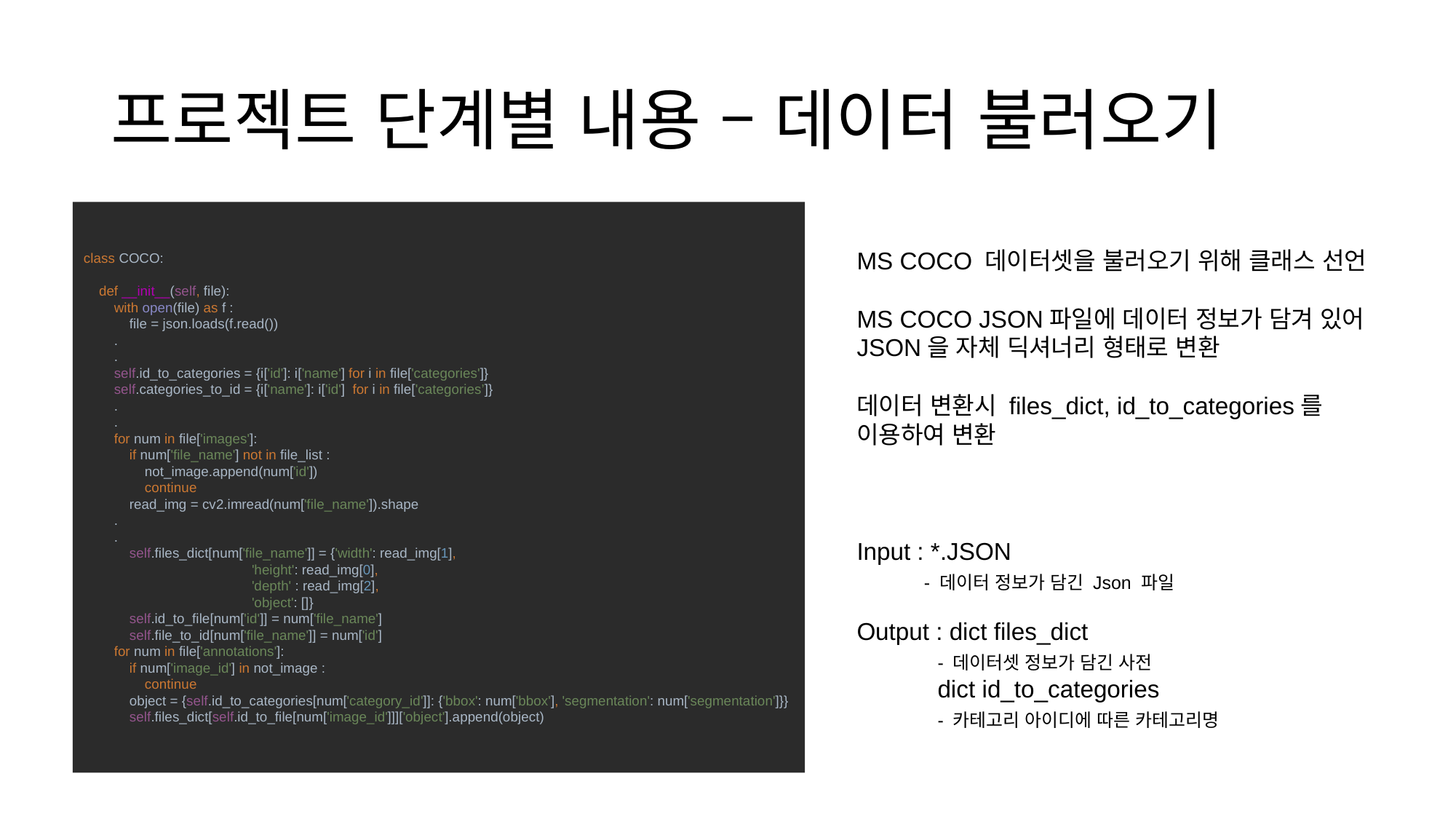

# 프로젝트 단계별 내용 – 데이터 불러오기
class COCO:
    def __init__(self, file):
        with open(file) as f :
            file = json.loads(f.read())
        .
        .
        self.id_to_categories = {i['id']: i['name'] for i in file['categories']}
        self.categories_to_id = {i['name']: i['id']  for i in file['categories’]}
        .
        .
        for num in file['images']:
            if num['file_name'] not in file_list :
                not_image.append(num['id'])
                continue
            read_img = cv2.imread(num['file_name']).shape
        .
        .
            self.files_dict[num['file_name']] = {'width': read_img[1],
                                            'height': read_img[0],
                                            'depth' : read_img[2],
                                            'object': []}
            self.id_to_file[num['id']] = num['file_name']
            self.file_to_id[num['file_name']] = num['id']
        for num in file['annotations']:
            if num['image_id'] in not_image :
                continue
            object = {self.id_to_categories[num['category_id']]: {'bbox': num['bbox'], 'segmentation': num['segmentation']}}
            self.files_dict[self.id_to_file[num['image_id']]]['object'].append(object)
MS COCO 데이터셋을 불러오기 위해 클래스 선언

MS COCO JSON파일에 데이터 정보가 담겨 있어 JSON을 자체 딕셔너리 형태로 변환

데이터 변환시 files_dict, id_to_categories를 이용하여 변환

Input : *.JSON
          - 데이터 정보가 담긴 Json 파일

Output : dict files_dict
            - 데이터셋 정보가 담긴 사전
            dict id_to_categories
            - 카테고리 아이디에 따른 카테고리명